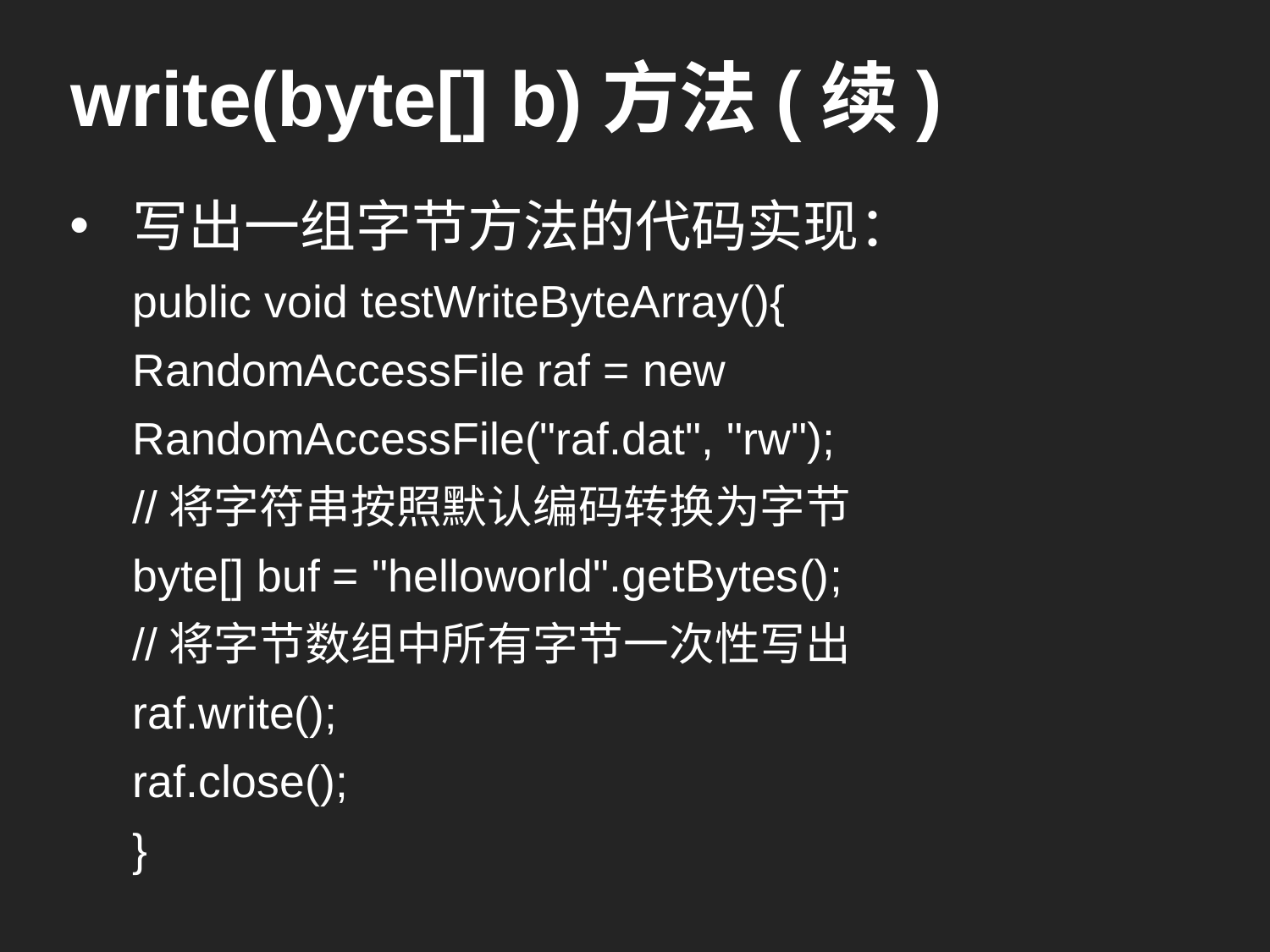

# write(byte[] b)方法(续)
写出一组字节方法的代码实现：
public void testWriteByteArray(){
	RandomAccessFile raf = new
		RandomAccessFile("raf.dat", "rw");
	//将字符串按照默认编码转换为字节
	byte[] buf = "helloworld".getBytes();
	//将字节数组中所有字节一次性写出
	raf.write();
	raf.close();
}